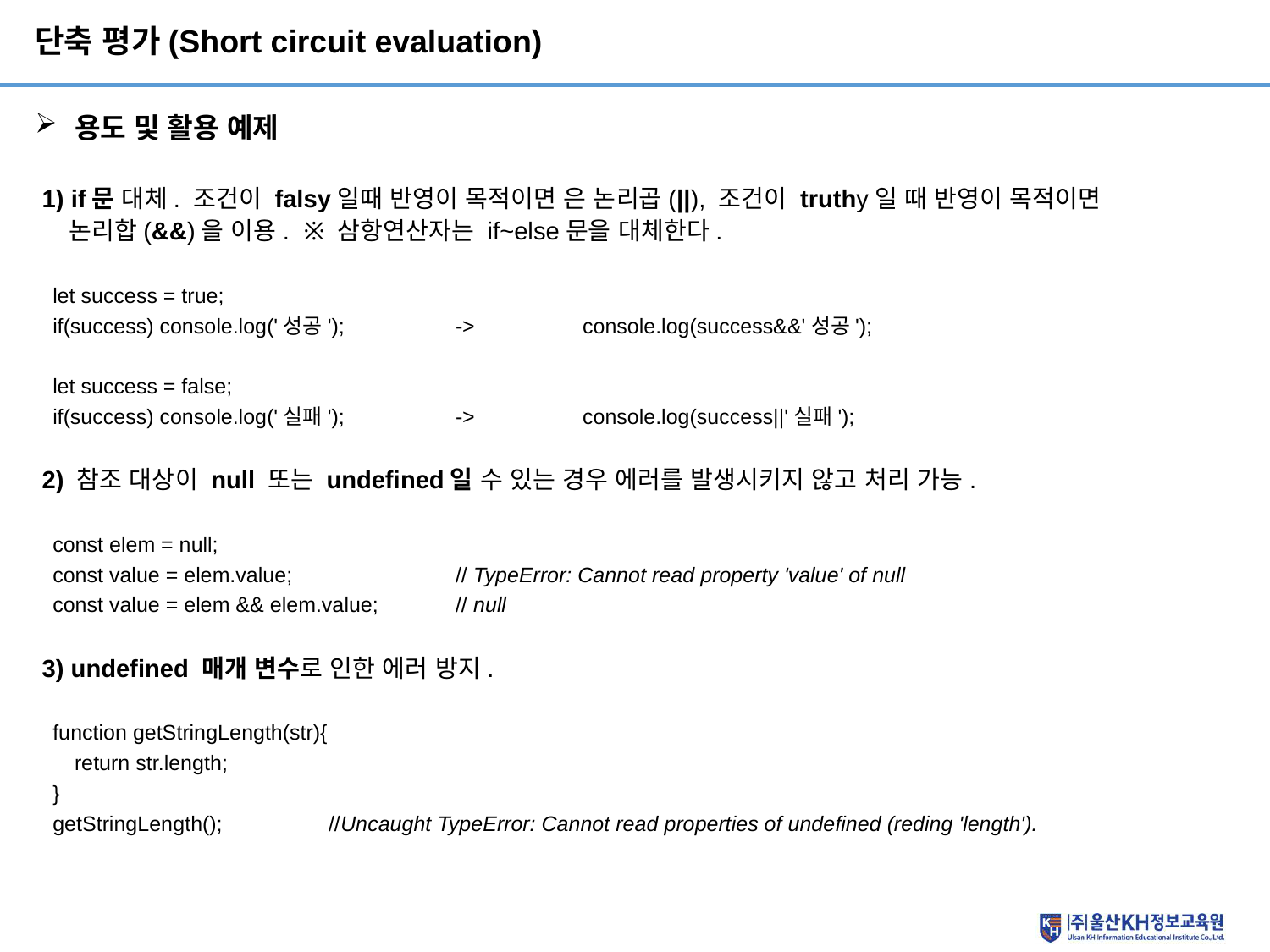

# 단축 평가(Short circuit evaluation)

용도 및 활용 예제

 1) if문 대체. 조건이 falsy일때 반영이 목적이면 은 논리곱(||), 조건이 truthy일 때 반영이 목적이면
    논리합(&&)을 이용.  ※ 삼항연산자는 if~else문을 대체한다.

   let success = true;
   if(success) console.log('성공');	->	console.log(success&&'성공');

   let success = false;
   if(success) console.log('실패');	-> 	console.log(success||'실패');

 2) 참조 대상이 null 또는 undefined일 수 있는 경우 에러를 발생시키지 않고 처리 가능.

   const elem = null;
   const value = elem.value; 		// TypeError: Cannot read property 'value' of null
   const value = elem && elem.value; 	// null

 3) undefined 매개 변수로 인한 에러 방지.

   function getStringLength(str){
   	return str.length;
   }
   getStringLength();	//Uncaught TypeError: Cannot read properties of undefined (reding 'length').